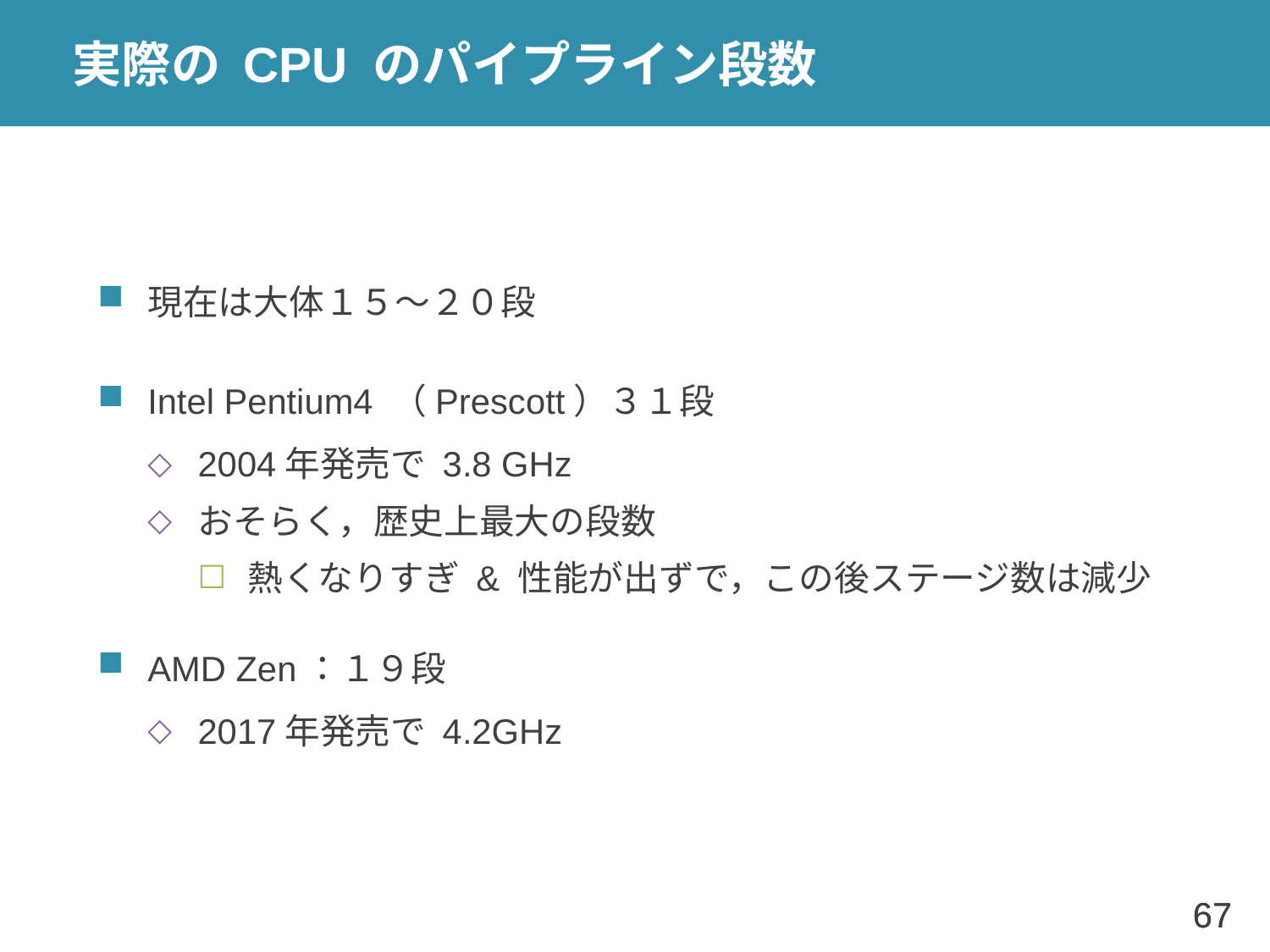

# 実際の CPU のパイプライン段数
現在は大体１５～２０段
Intel Pentium4 （Prescott）３１段
2004年発売で 3.8 GHz
おそらく，歴史上最大の段数
熱くなりすぎ & 性能が出ずで，この後ステージ数は減少
AMD Zen：１９段
2017年発売で 4.2GHz